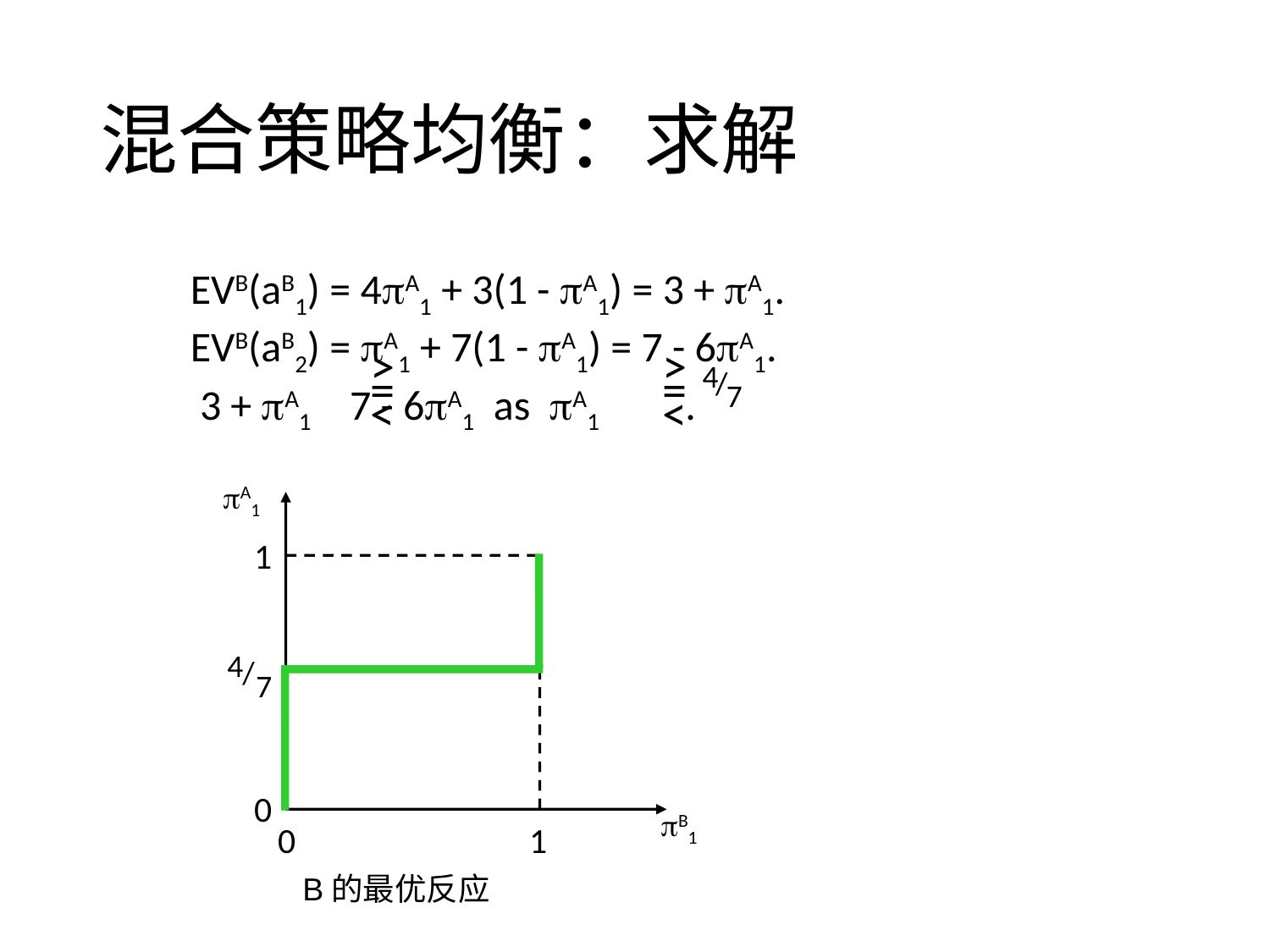

# 混合策略均衡：求解

EVB(aB1) = 4πA1 + 3(1 - πA1) = 3 + πA1.
EVB(aB2) = πA1 + 7(1 - πA1) = 7 - 6πA1.
 3 + πA1       7 - 6πA1  as  πA1         .
4
7
/
>
=
<
>
=
<
πA1

1

4
7
/

0
πB1

0
1

B的最优反应